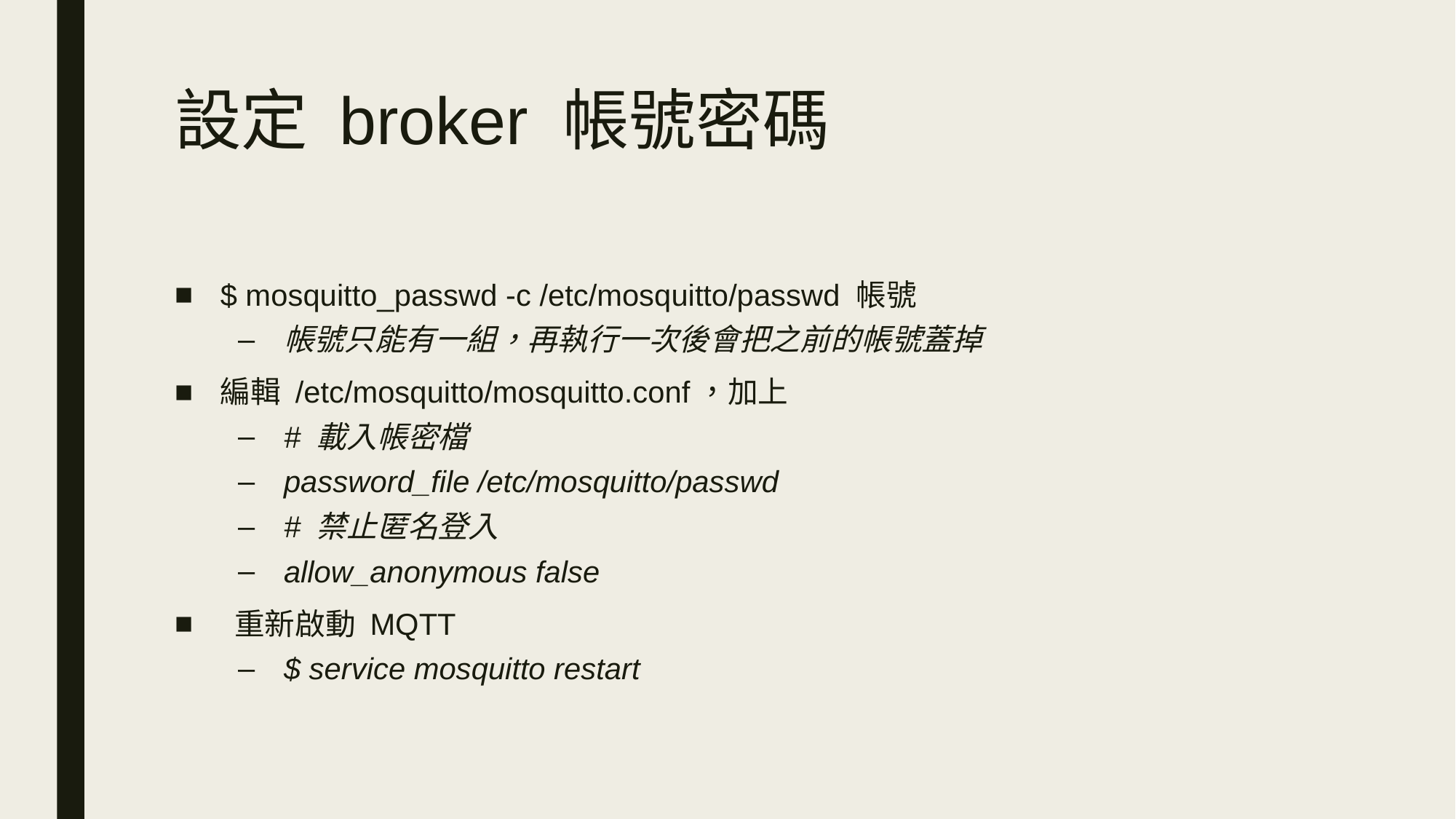

# 設定 broker 帳號密碼
$ mosquitto_passwd -c /etc/mosquitto/passwd 帳號
帳號只能有一組，再執行一次後會把之前的帳號蓋掉
編輯 /etc/mosquitto/mosquitto.conf，加上
# 載入帳密檔
password_file /etc/mosquitto/passwd
# 禁止匿名登入
allow_anonymous false
 重新啟動 MQTT
$ service mosquitto restart